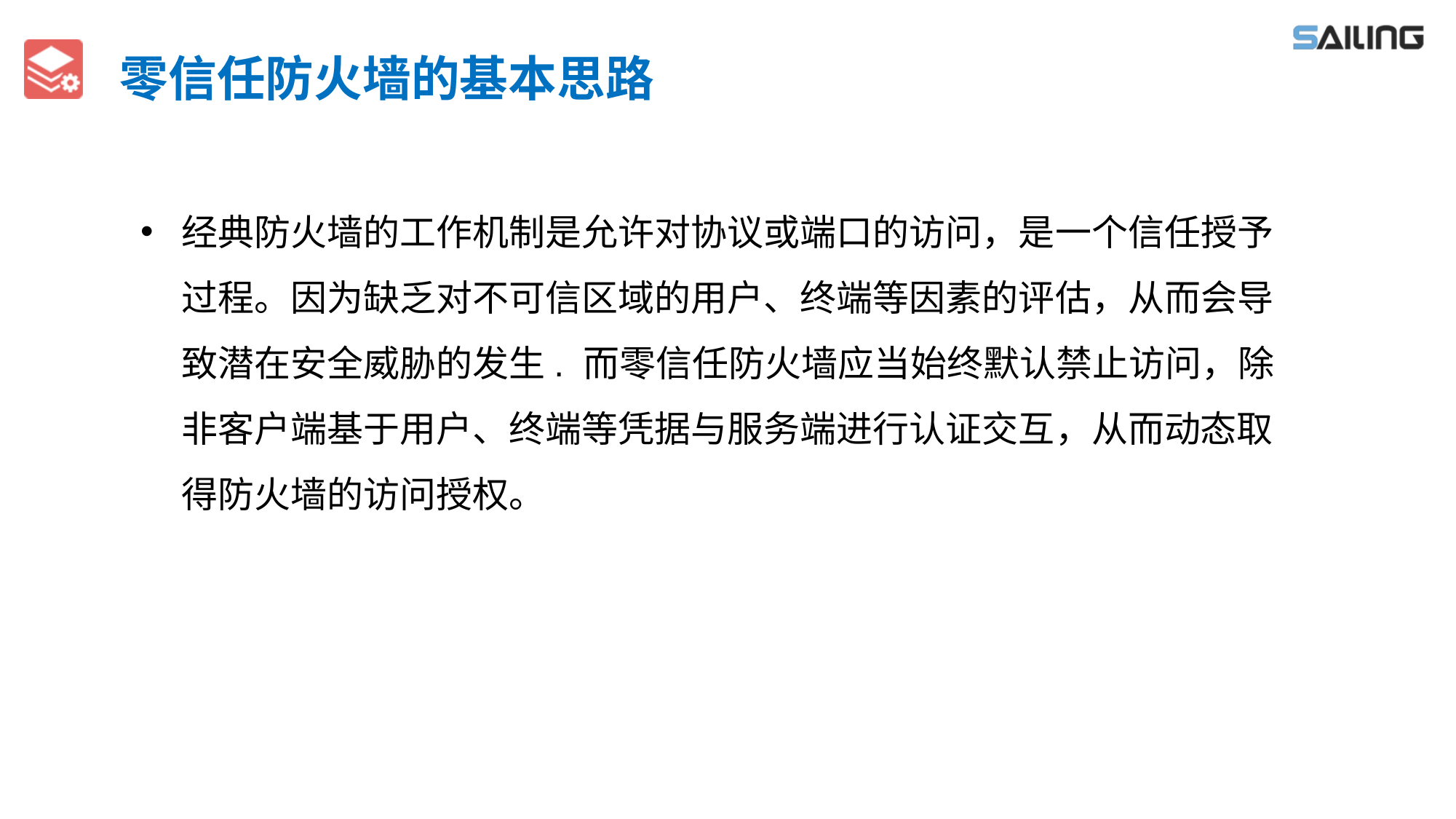

零信任防火墙的基本思路
经典防火墙的工作机制是允许对协议或端口的访问，是一个信任授予过程。因为缺乏对不可信区域的用户、终端等因素的评估，从而会导致潜在安全威胁的发生. 而零信任防火墙应当始终默认禁止访问，除非客户端基于用户、终端等凭据与服务端进行认证交互，从而动态取得防火墙的访问授权。